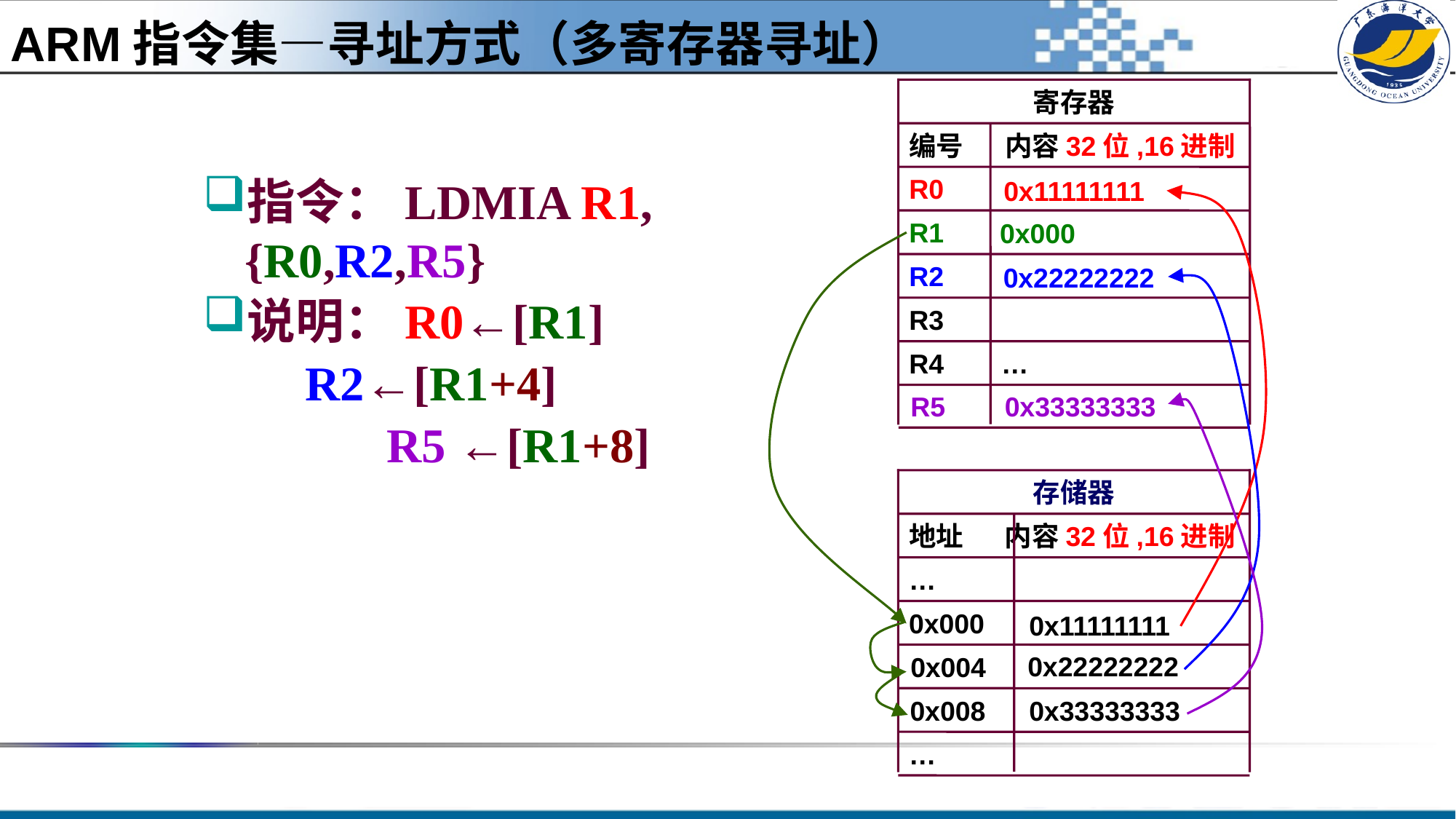

ARM指令集—寻址方式（多寄存器寻址）
#

寄存器

编号

内容32位,16进制
指令：LDMIA R1,{R0,R2,R5}
说明：R0←[R1]
          R2←[R1+4]
               R5 ←[R1+8]

R0
0x11111111

R1
0x000

R2
0x22222222

R3

R4
…
R5
0x33333333

存储器

地址
内容32位,16进制

…

0x000
0x11111111

0x22222222

0x004

0x33333333
0x008

…